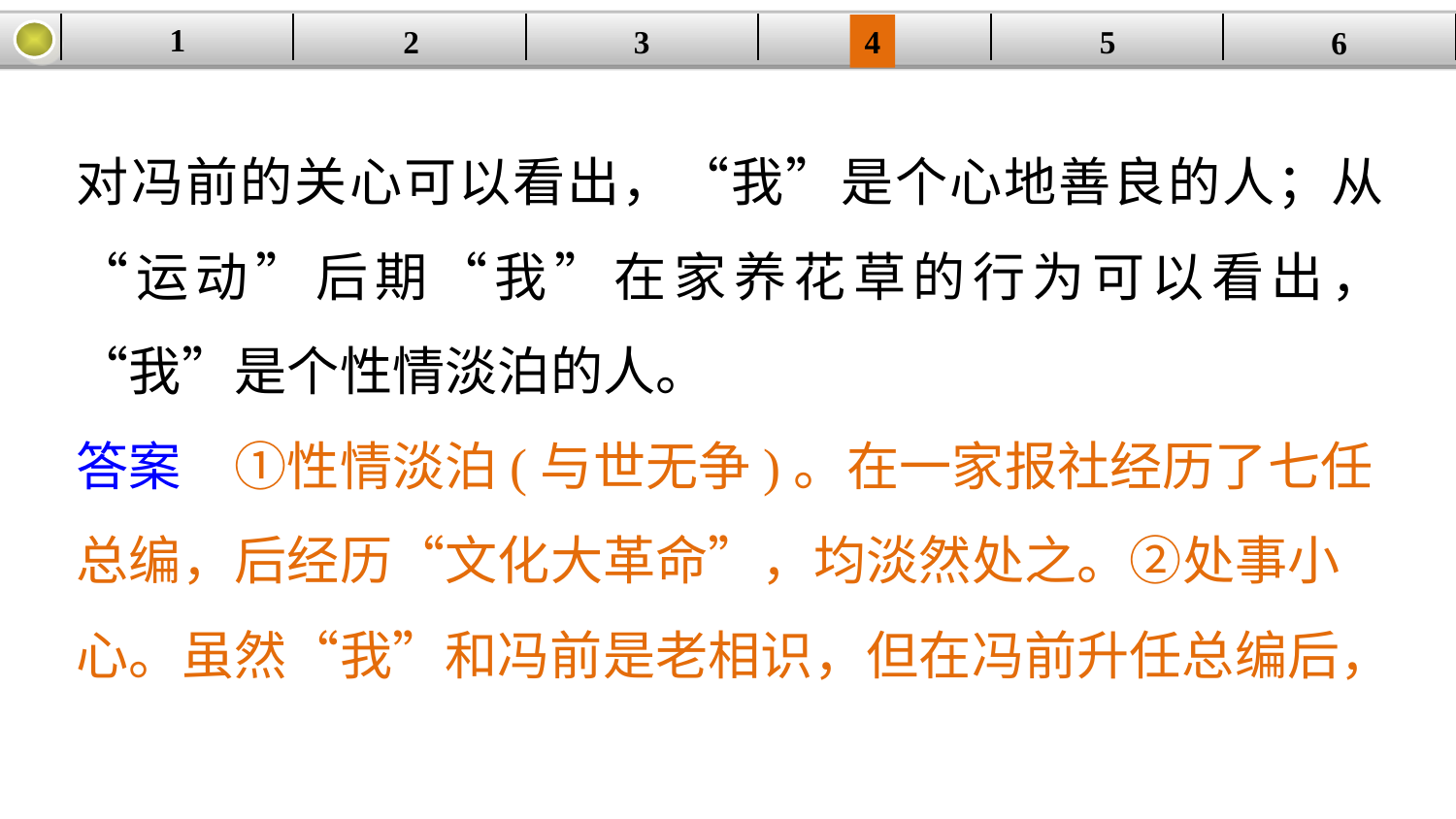

1
|  |  |  |  |  |  |
| --- | --- | --- | --- | --- | --- |
2
3
4
5
6

对冯前的关心可以看出，“我”是个心地善良的人；从“运动”后期“我”在家养花草的行为可以看出，“我”是个性情淡泊的人。
答案　①性情淡泊(与世无争)。在一家报社经历了七任总编，后经历“文化大革命”，均淡然处之。②处事小心。虽然“我”和冯前是老相识，但在冯前升任总编后，